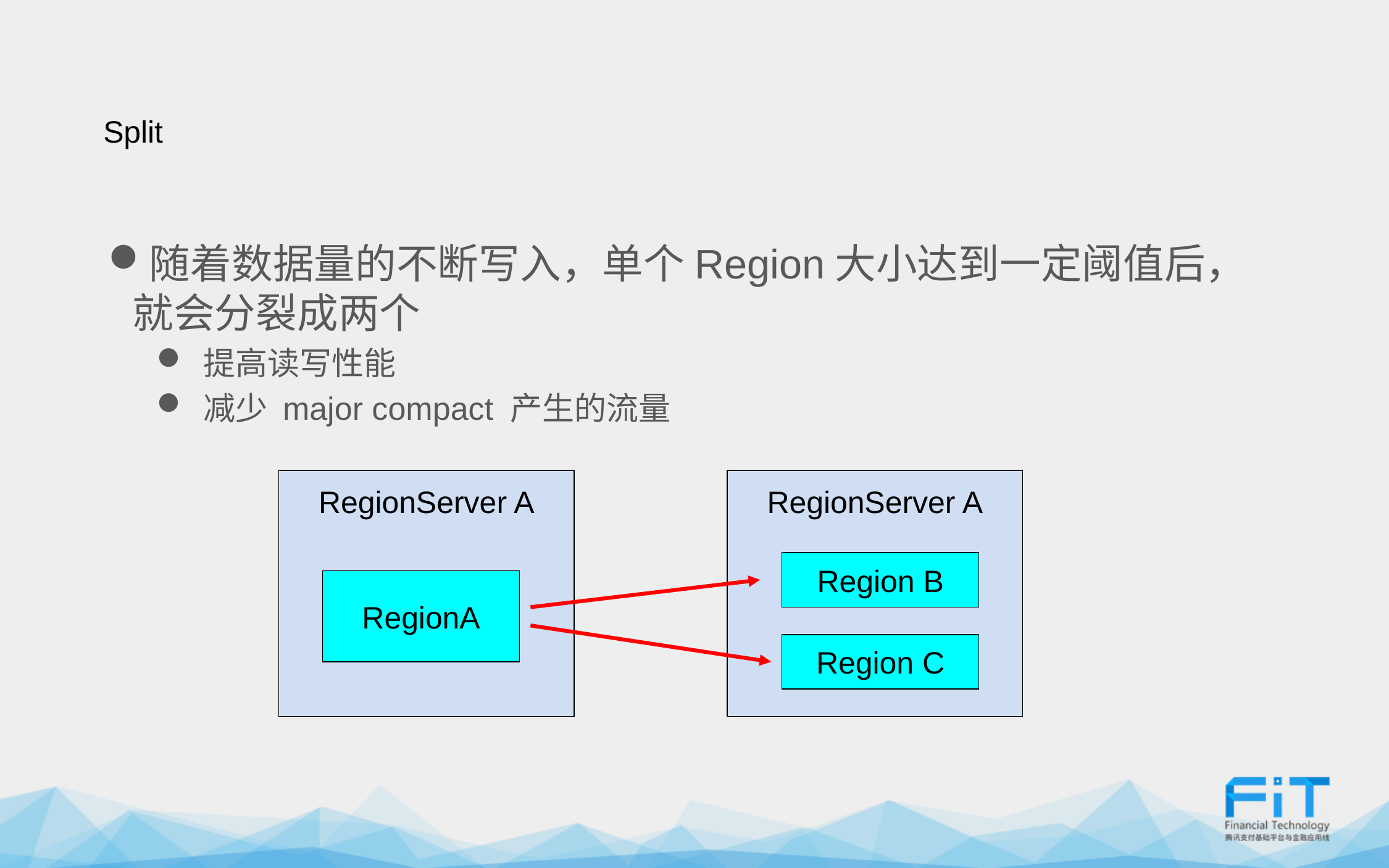

Split
随着数据量的不断写入，单个Region大小达到一定阈值后，就会分裂成两个
 提高读写性能
 减少 major compact 产生的流量

RegionServer A

RegionServer A

Region B
RegionA

Region C